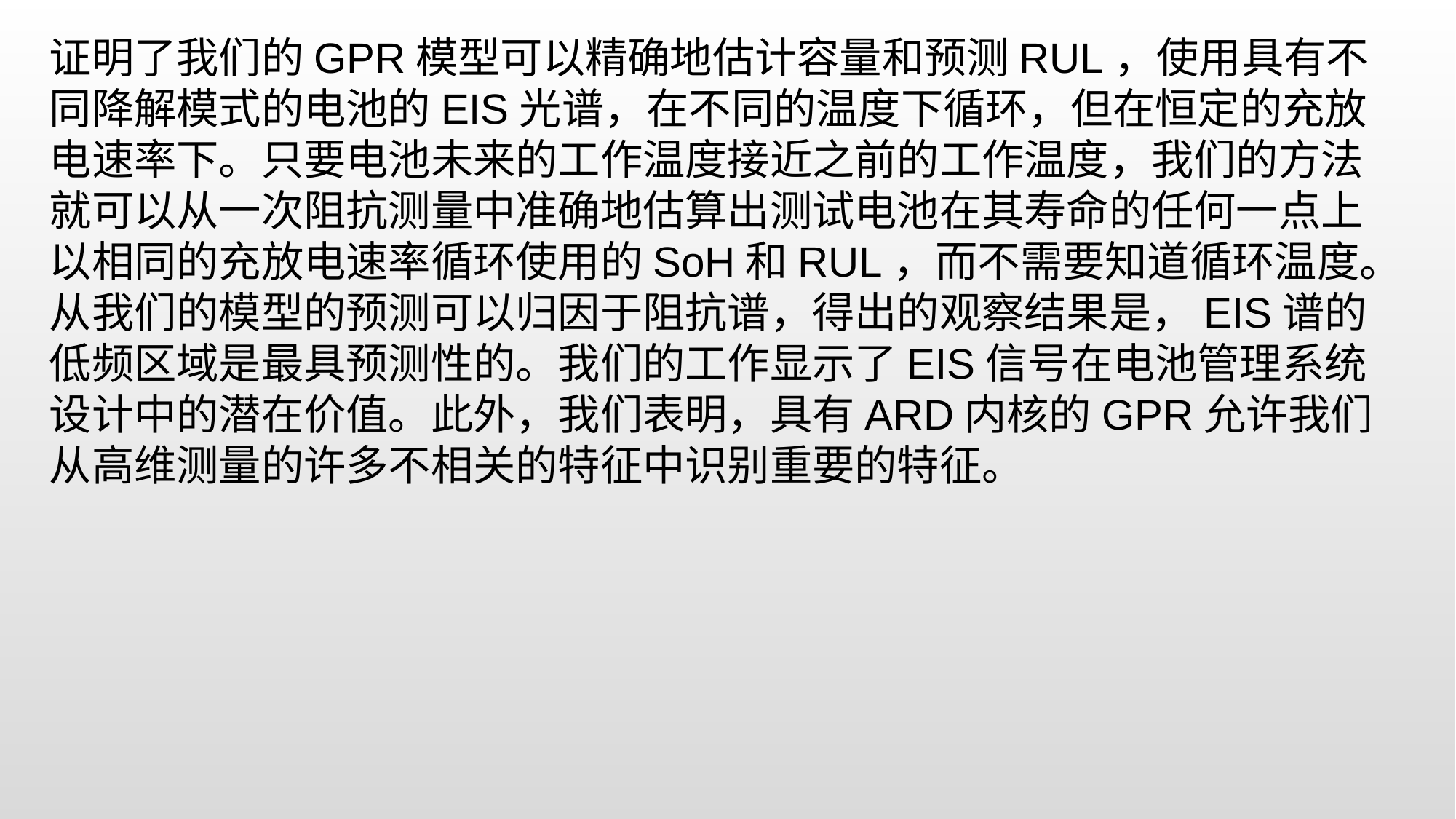

证明了我们的GPR模型可以精确地估计容量和预测RUL，使用具有不同降解模式的电池的EIS光谱，在不同的温度下循环，但在恒定的充放电速率下。只要电池未来的工作温度接近之前的工作温度，我们的方法就可以从一次阻抗测量中准确地估算出测试电池在其寿命的任何一点上以相同的充放电速率循环使用的SoH和RUL，而不需要知道循环温度。从我们的模型的预测可以归因于阻抗谱，得出的观察结果是，EIS谱的低频区域是最具预测性的。我们的工作显示了EIS信号在电池管理系统设计中的潜在价值。此外，我们表明，具有ARD内核的GPR允许我们从高维测量的许多不相关的特征中识别重要的特征。